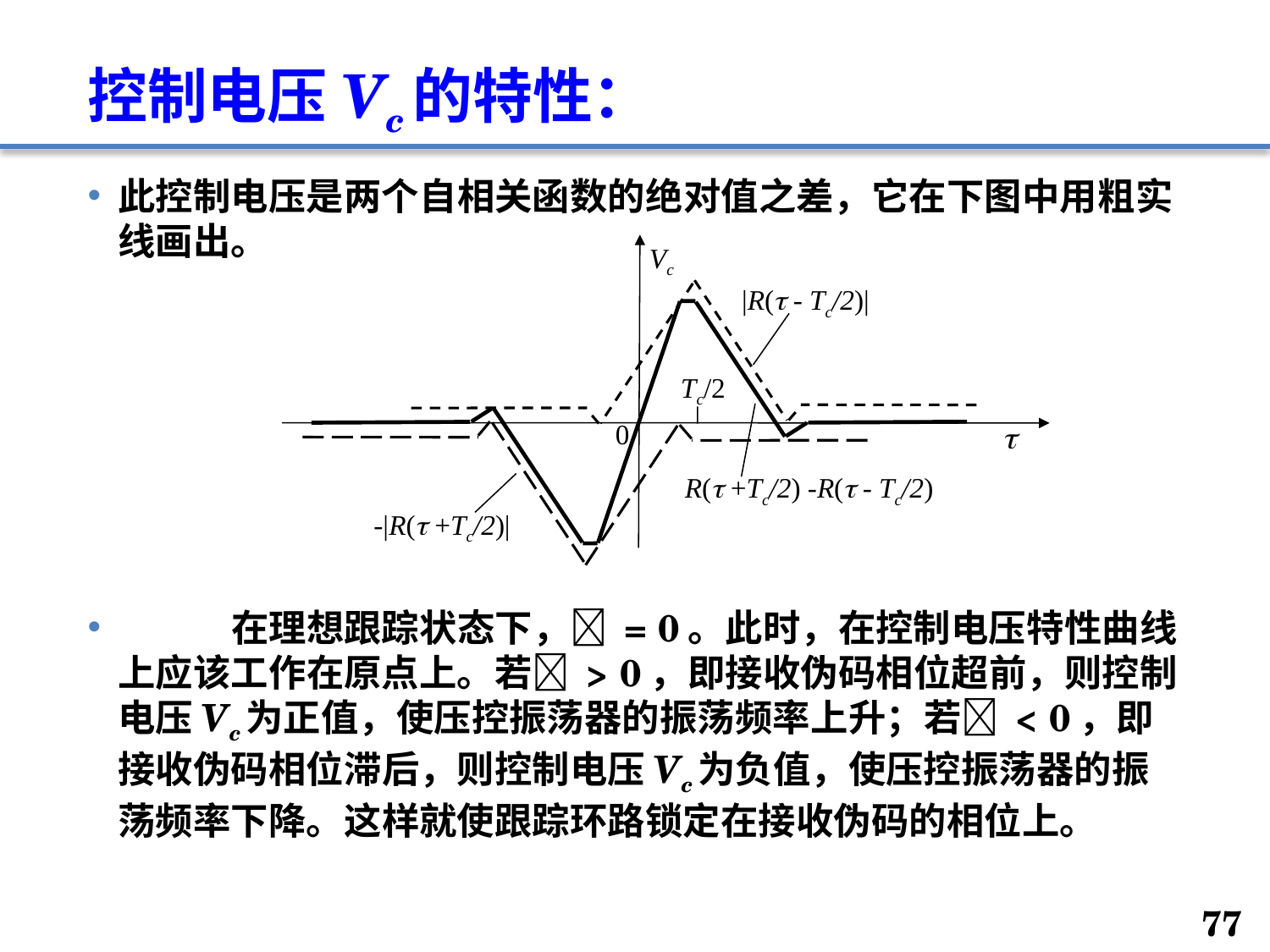

# 控制电压Vc的特性：
此控制电压是两个自相关函数的绝对值之差，它在下图中用粗实线画出。

	在理想跟踪状态下，τ = 0。此时，在控制电压特性曲线上应该工作在原点上。若τ > 0，即接收伪码相位超前，则控制电压Vc为正值，使压控振荡器的振荡频率上升；若τ < 0，即接收伪码相位滞后，则控制电压Vc为负值，使压控振荡器的振荡频率下降。这样就使跟踪环路锁定在接收伪码的相位上。

Vc

|R(τ - Tc/2)|
R(τ +Tc/2) -R(τ - Tc/2)
-|R(τ +Tc/2)|

0
τ

Tc/2
77